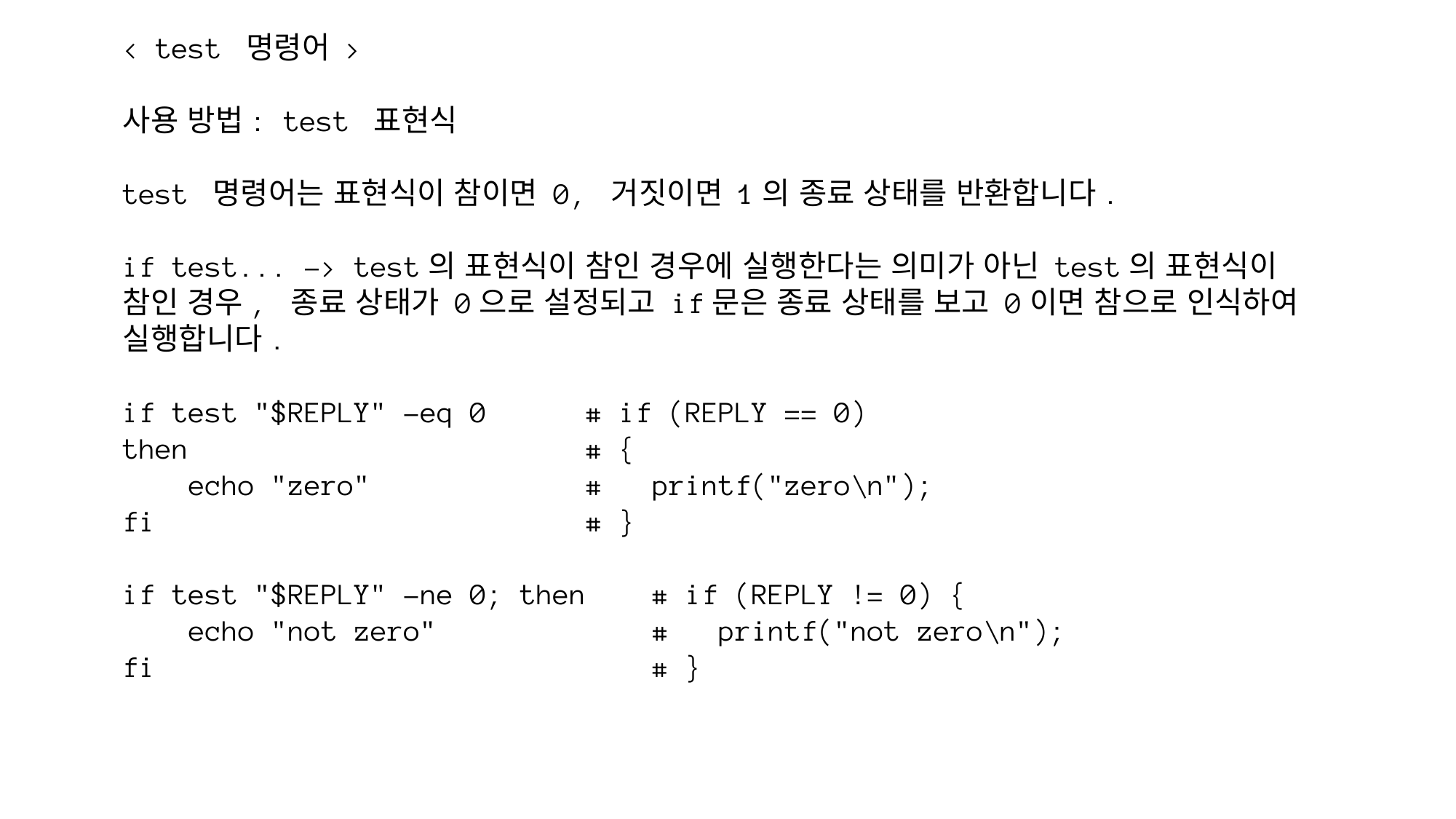

< test 명령어 >

사용 방법: test 표현식

test 명령어는 표현식이 참이면 0, 거짓이면 1의 종료 상태를 반환합니다.

if test... -> test의 표현식이 참인 경우에 실행한다는 의미가 아닌 test의 표현식이
참인 경우, 종료 상태가 0으로 설정되고 if문은 종료 상태를 보고 0이면 참으로 인식하여
실행합니다.

if test "$REPLY" -eq 0      # if (REPLY == 0)
then                        # {
    echo "zero"             #   printf("zero\n");
fi                          # }

if test "$REPLY" -ne 0; then    # if (REPLY != 0) {
    echo "not zero"             #   printf("not zero\n");
fi                              # }